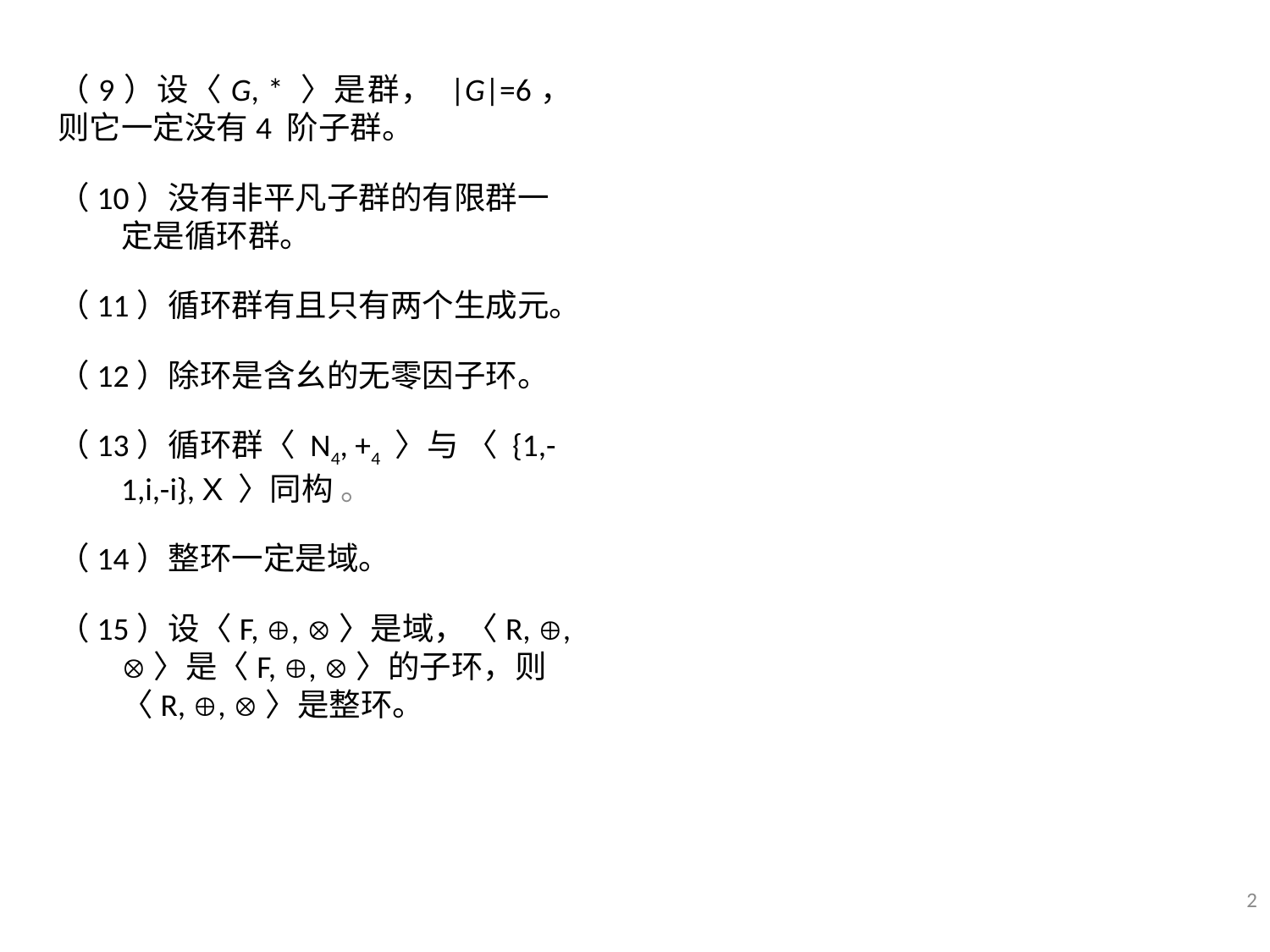

（9）设〈G, * 〉是群， |G|=6，则它一定没有4 阶子群。
（10）没有非平凡子群的有限群一定是循环群。
（11）循环群有且只有两个生成元。
（12）除环是含幺的无零因子环。
（13）循环群〈 N4, +4 〉与 〈 {1,-1,i,-i}, Х 〉同构 。
（14）整环一定是域。
（15）设〈F, ⊕, ⊗〉是域，〈R, ⊕, ⊗〉是〈F, ⊕, ⊗〉的子环，则〈R, ⊕, ⊗〉是整环。

2